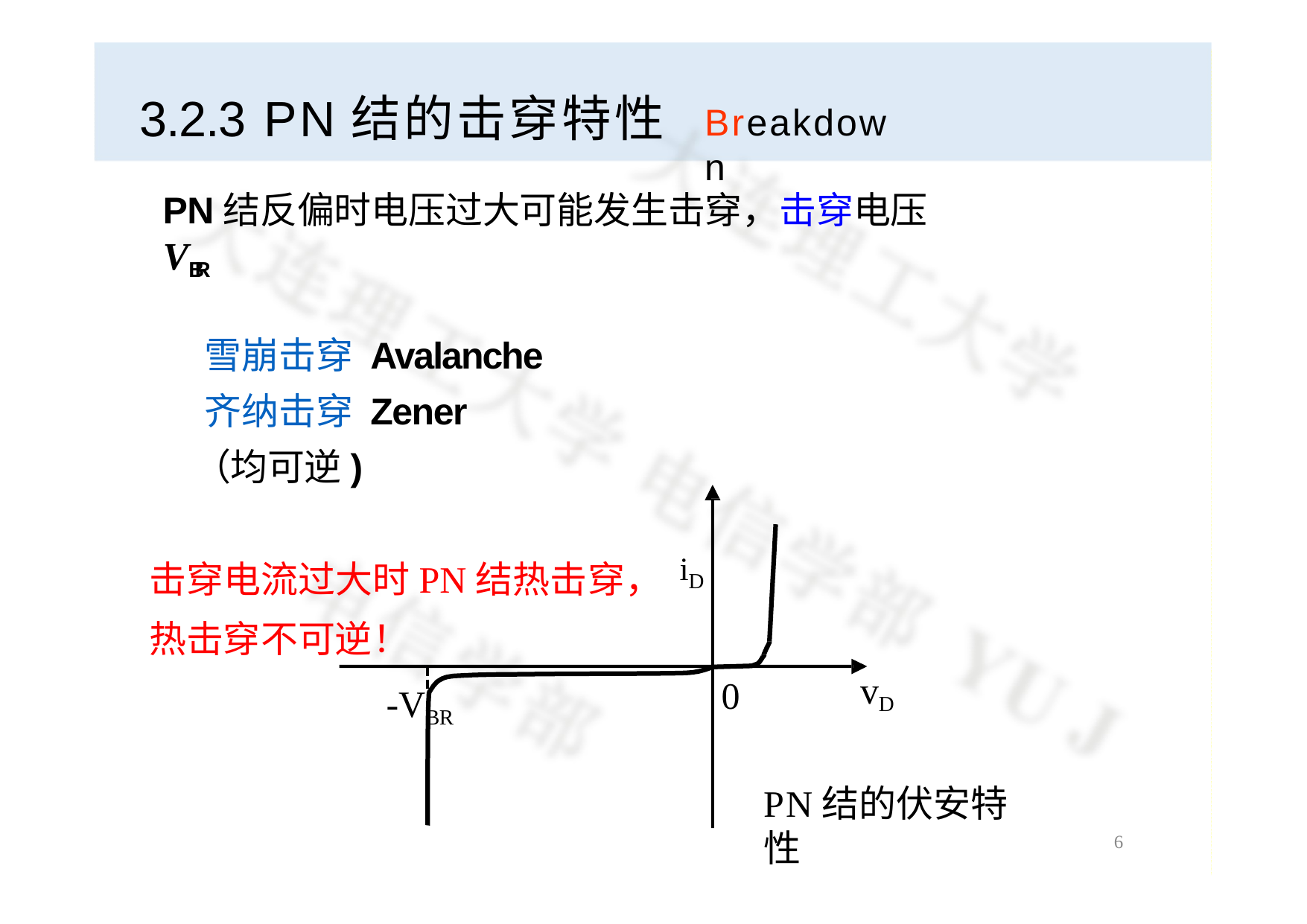

# 3.2.3 PN结的击穿特性
Breakdown
PN结反偏时电压过大可能发生击穿，击穿电压 VBR

雪崩击穿 Avalanche
齐纳击穿 Zener
（均可逆)

击穿电流过大时PN结热击穿， iD
热击穿不可逆！
-VBR

vD

0

PN结的伏安特性
6